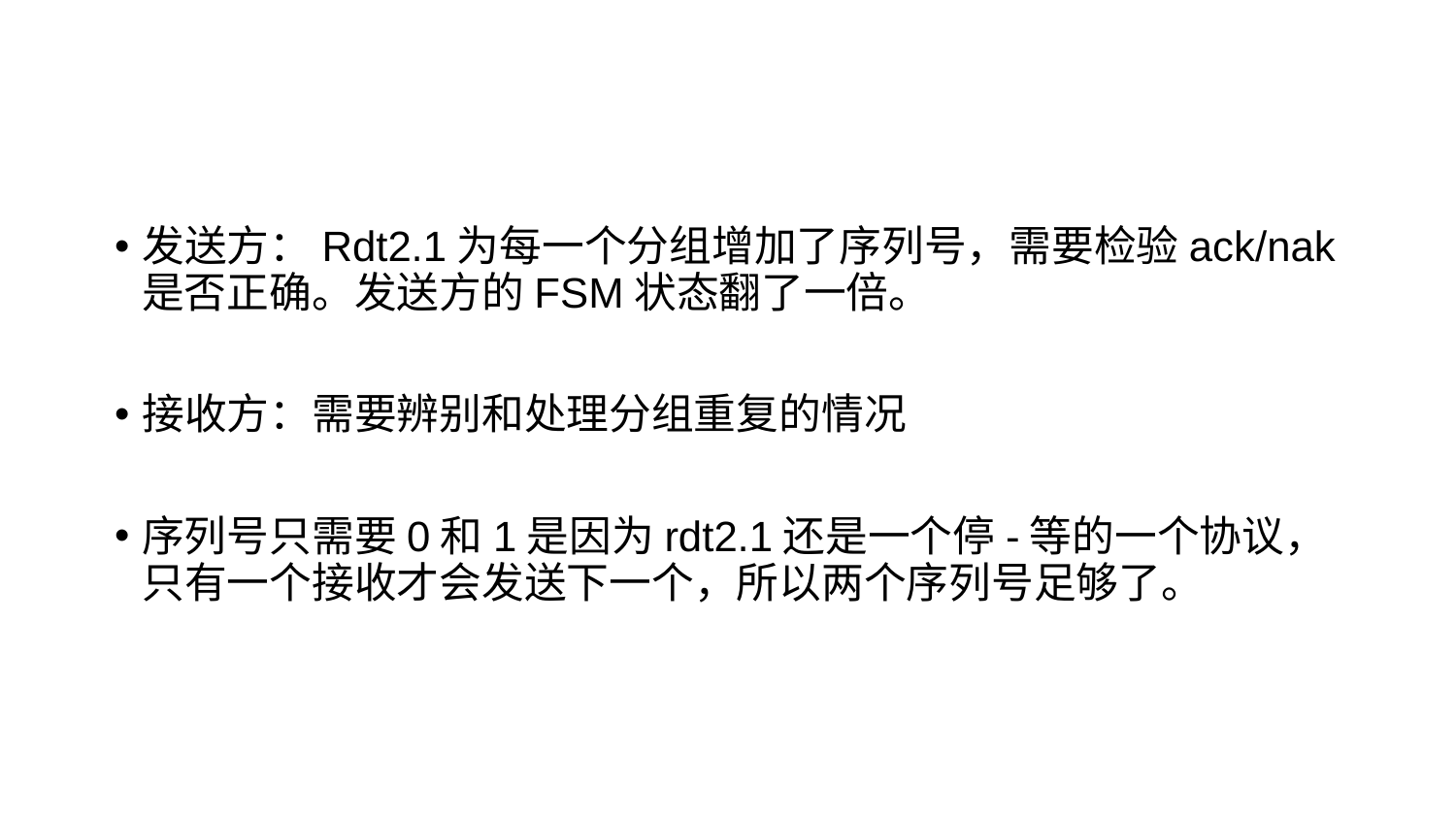

#
发送方：Rdt2.1为每一个分组增加了序列号，需要检验ack/nak是否正确。发送方的FSM状态翻了一倍。

接收方：需要辨别和处理分组重复的情况

序列号只需要0和1是因为rdt2.1还是一个停-等的一个协议，只有一个接收才会发送下一个，所以两个序列号足够了。